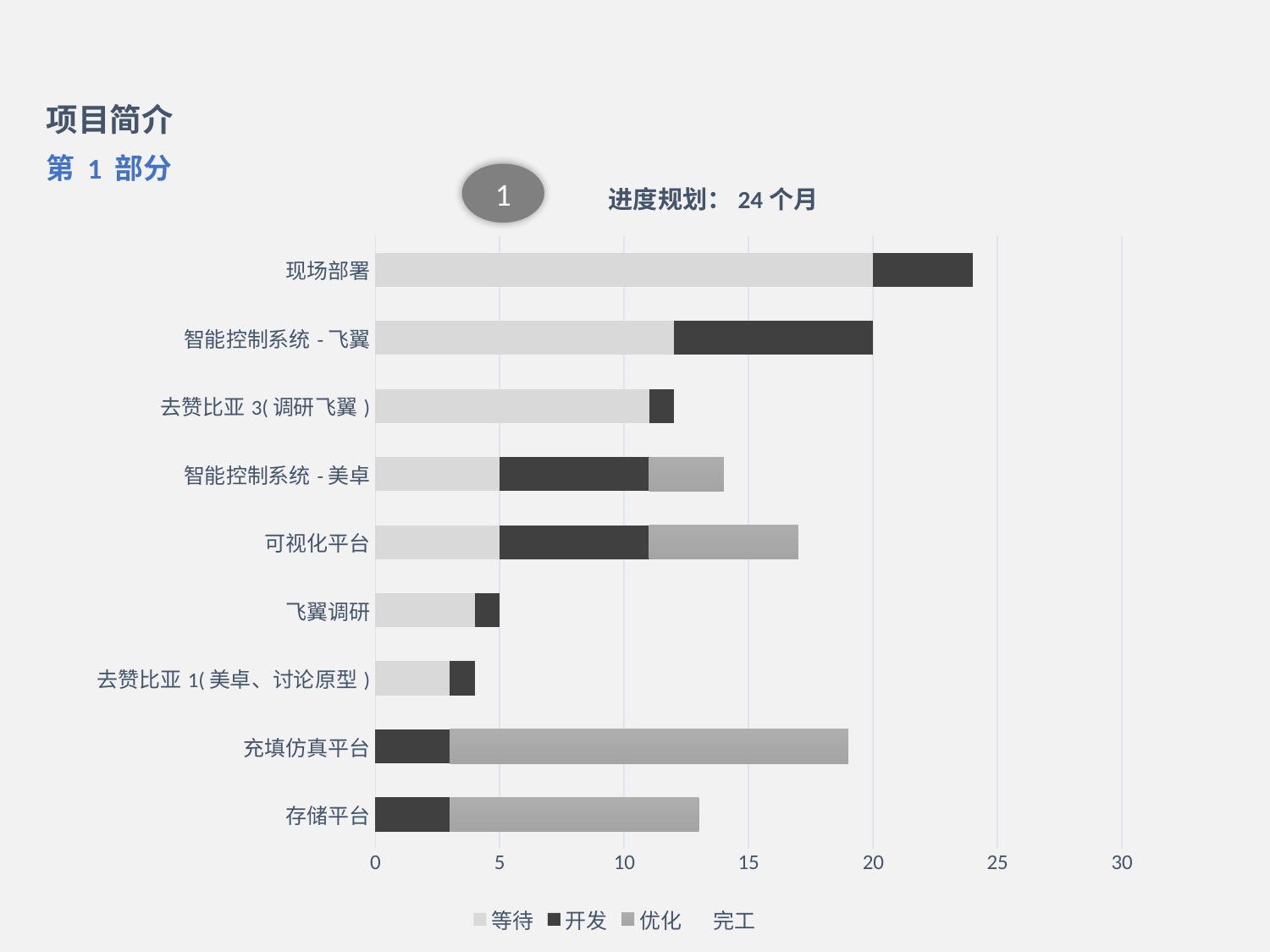

项目简介
第 1 部分
1
进度规划：24个月

### Chart

| Category | 等待 | 开发 | 优化 | 完工 |
|---|---|---|---|---|
| 存储平台 | 0.0 | 3.0 | 10.0 | 0.0 |
| 充填仿真平台 | 0.0 | 3.0 | 16.0 | 4.0 |
| 去赞比亚1(美卓、讨论原型) | 3.0 | 1.0 | 0.0 | 4.0 |
| 飞翼调研 | 4.0 | 1.0 | None | None |
| 可视化平台 | 5.0 | 6.0 | 6.0 | 8.0 |
| 智能控制系统-美卓 | 5.0 | 6.0 | 3.0 | None |
| 去赞比亚3(调研飞翼) | 11.0 | 1.0 | 0.0 | 0.0 |
| 智能控制系统-飞翼 | 12.0 | 8.0 | 0.0 | 0.0 |
| 现场部署 | 20.0 | 4.0 | 0.0 | 0.0 |